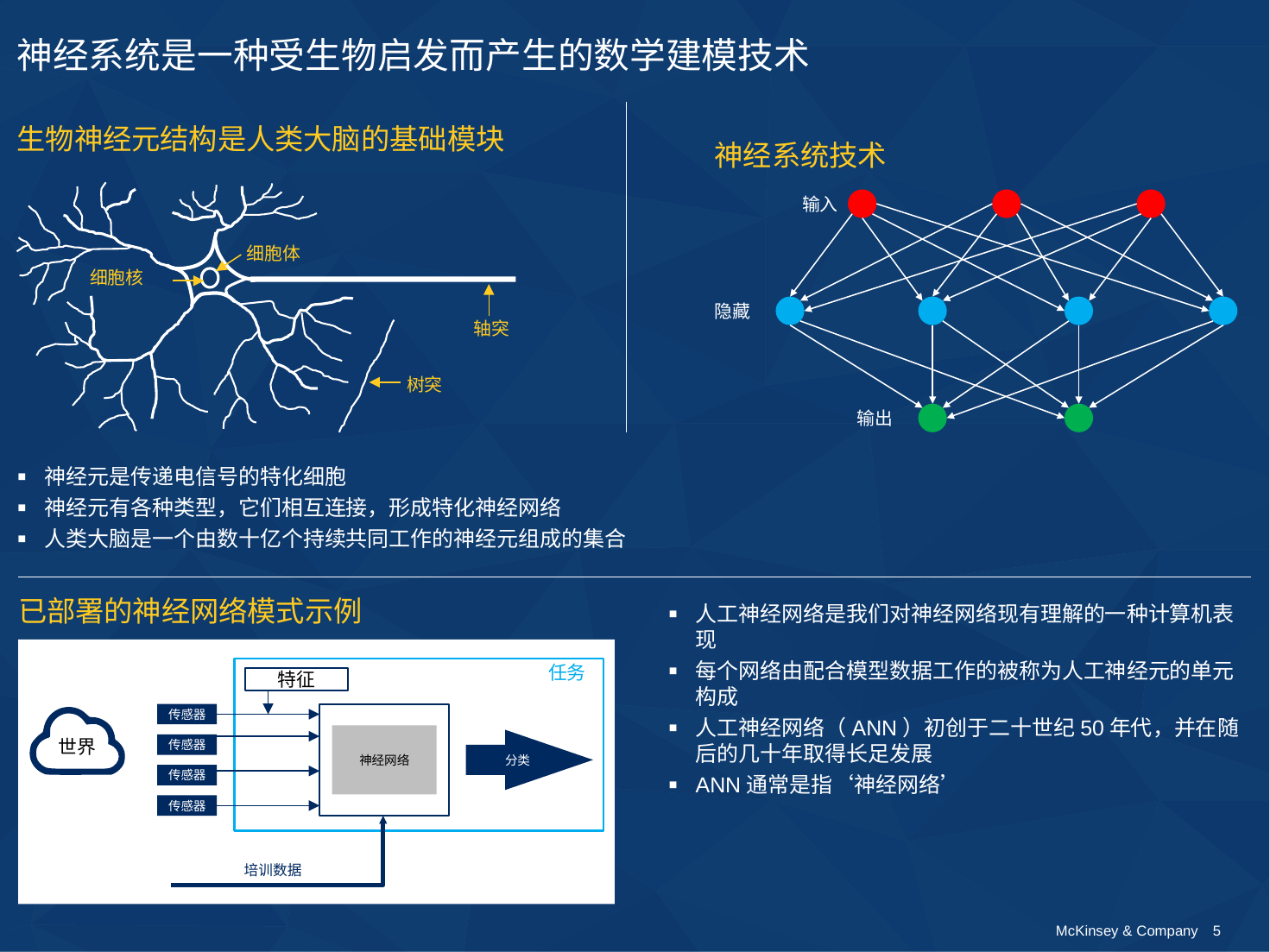

# 神经系统是一种受生物启发而产生的数学建模技术
生物神经元结构是人类大脑的基础模块
神经系统技术

细胞体

细胞核

轴突

树突

输入

隐藏

输出
神经元是传递电信号的特化细胞
神经元有各种类型，它们相互连接，形成特化神经网络
人类大脑是一个由数十亿个持续共同工作的神经元组成的集合
已部署的神经网络模式示例

任务
特征

传感器

神经网络

传感器
世界
分类
传感器
传感器

培训数据
McKinsey & Company
4
人工神经网络是我们对神经网络现有理解的一种计算机表现
每个网络由配合模型数据工作的被称为人工神经元的单元构成
人工神经网络（ANN）初创于二十世纪50年代，并在随后的几十年取得长足发展
ANN通常是指‘神经网络’
McKinsey & Company
5